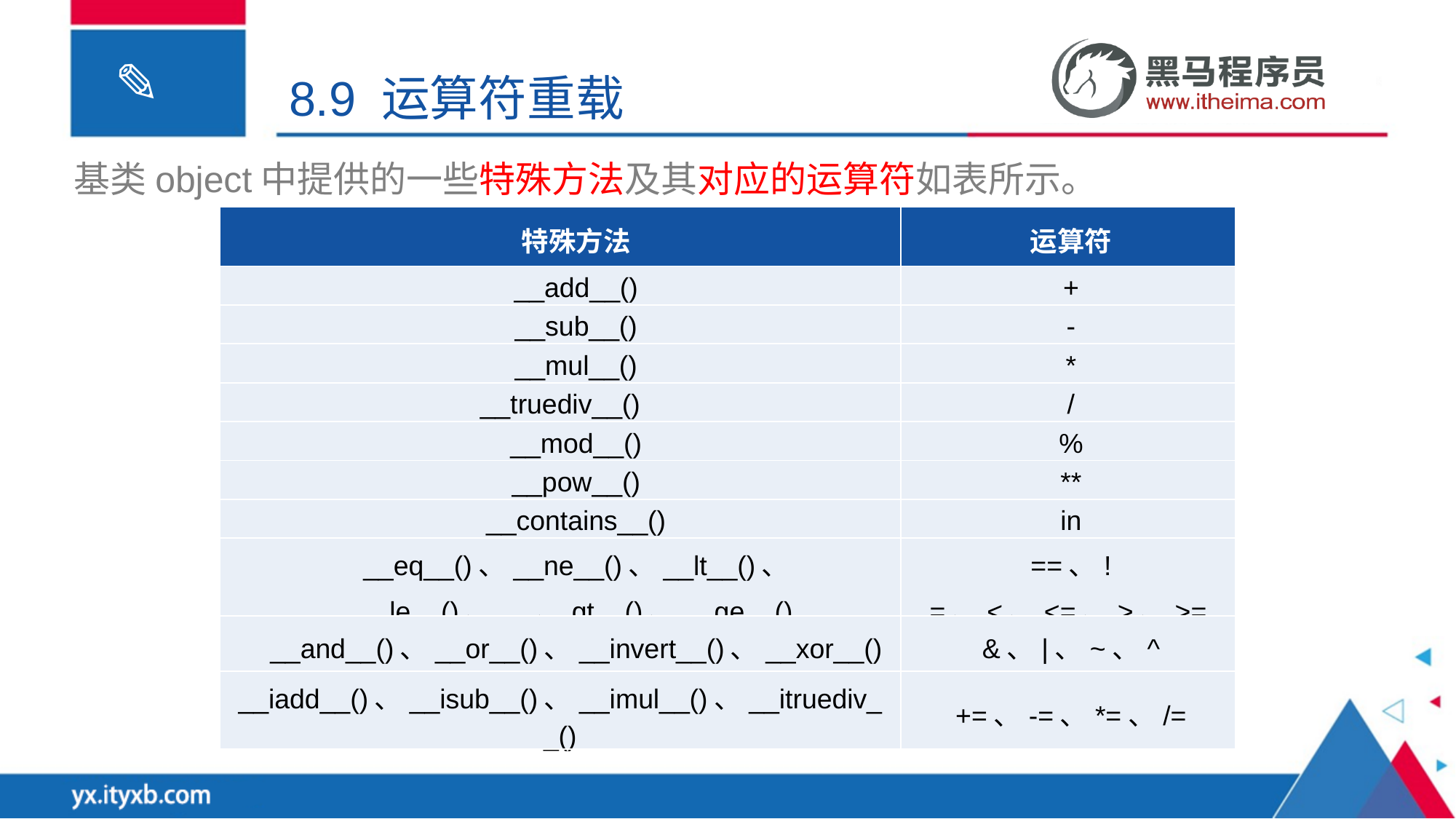

8.9 运算符重载
基类object中提供的一些特殊方法及其对应的运算符如表所示。
| 特殊方法 | 运算符 |
| --- | --- |
| \_\_add\_\_() | + |
| \_\_sub\_\_() | - |
| \_\_mul\_\_() | \* |
| \_\_truediv\_\_() | / |
| \_\_mod\_\_() | % |
| \_\_pow\_\_() | \*\* |
| \_\_contains\_\_() | in |
| \_\_eq\_\_()、\_\_ne\_\_()、\_\_lt\_\_()、 \_\_le\_\_()、\_\_、gt\_\_()、\_\_ge\_\_() | ==、!=、<、<=、>、>= |
| \_\_and\_\_()、\_\_or\_\_()、\_\_invert\_\_()、\_\_xor\_\_() | &、|、~、^ |
| \_\_iadd\_\_()、\_\_isub\_\_()、\_\_imul\_\_()、\_\_itruediv\_\_() | +=、-=、\*=、/= |